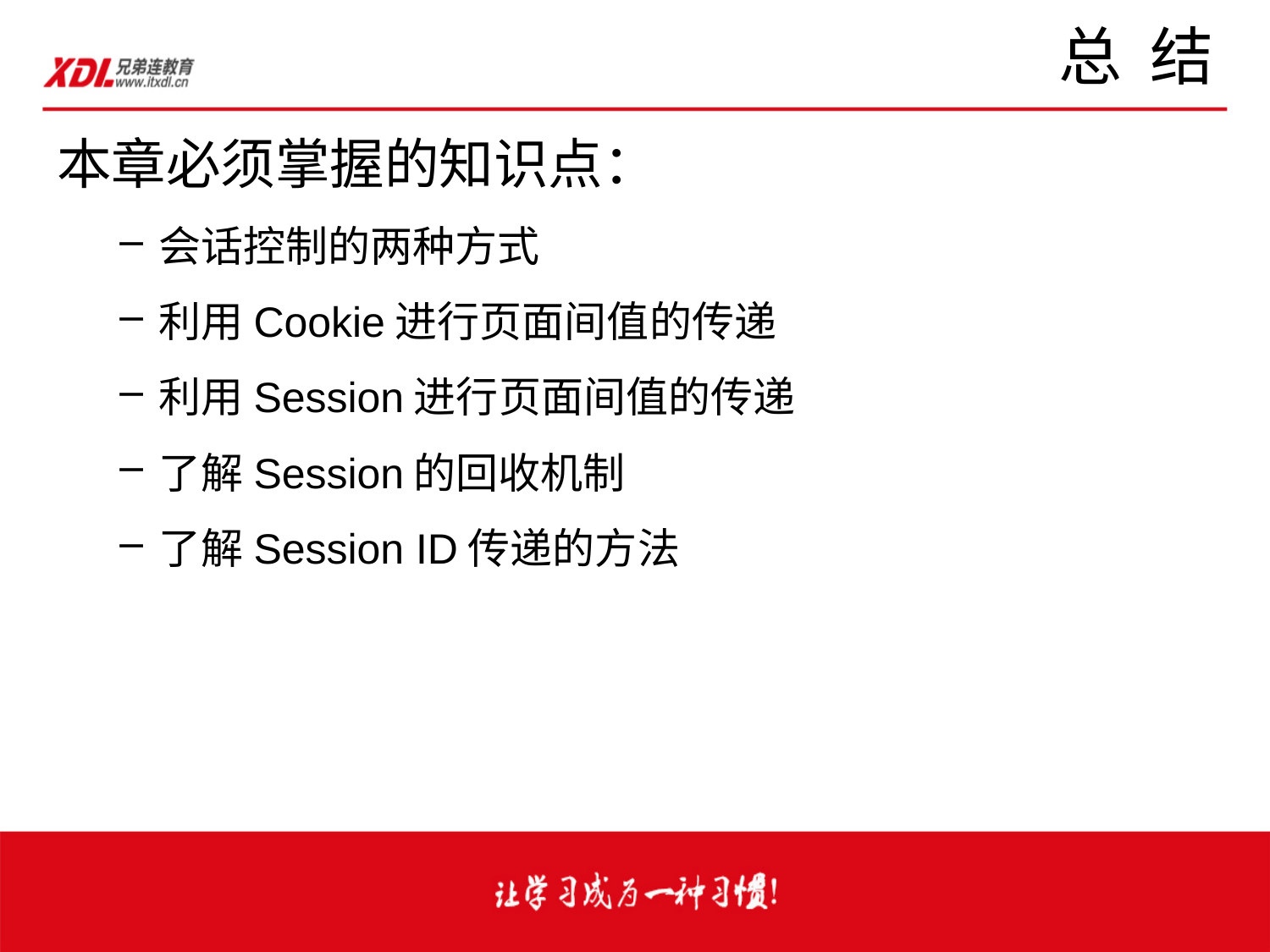

# 总  结
本章必须掌握的知识点：
会话控制的两种方式
利用Cookie进行页面间值的传递
利用Session进行页面间值的传递
了解Session的回收机制
了解Session ID传递的方法